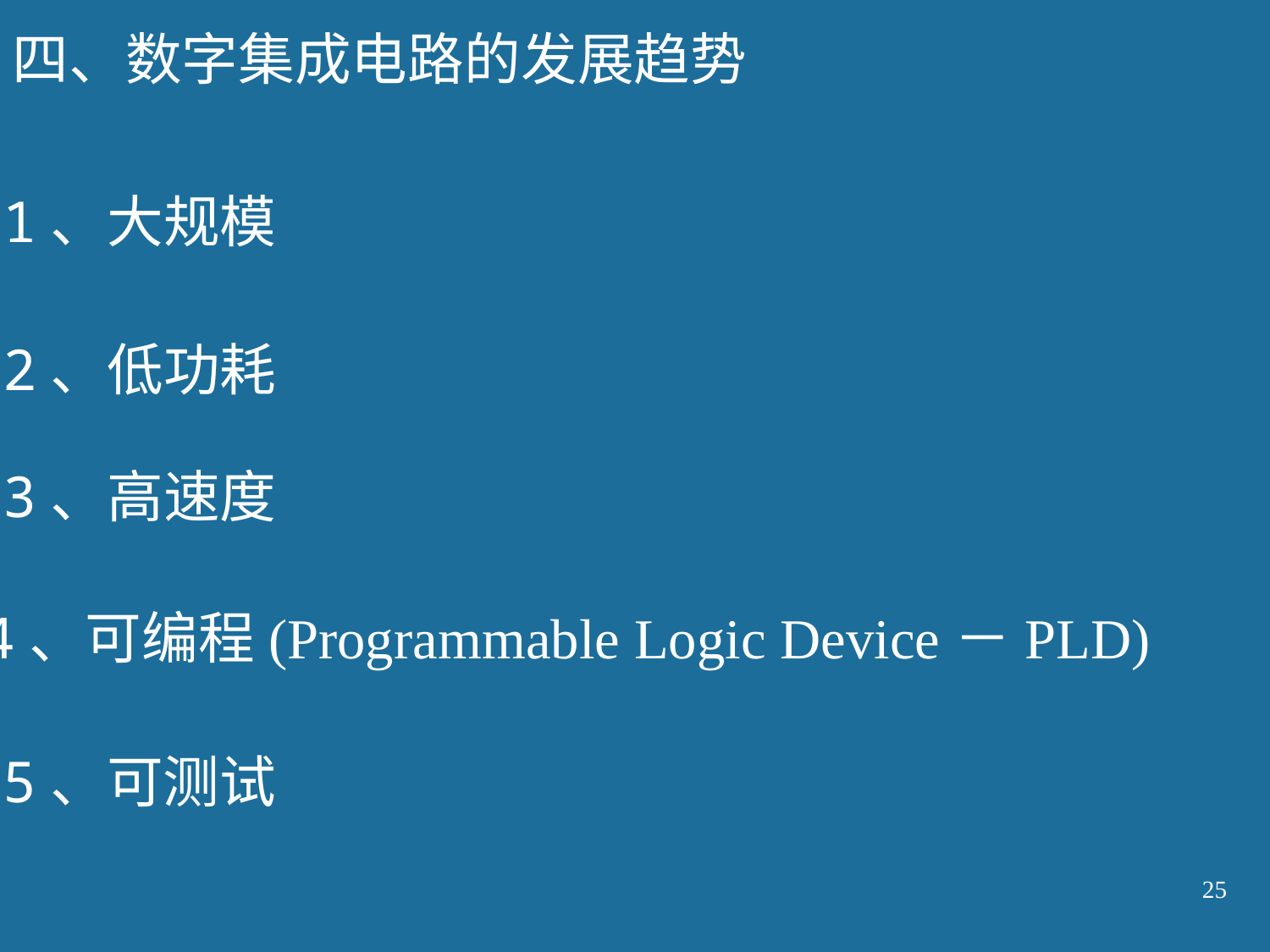

四、数字集成电路的发展趋势
1、大规模
2、低功耗
3、高速度
4、可编程(Programmable Logic Device－PLD)
5、可测试
25